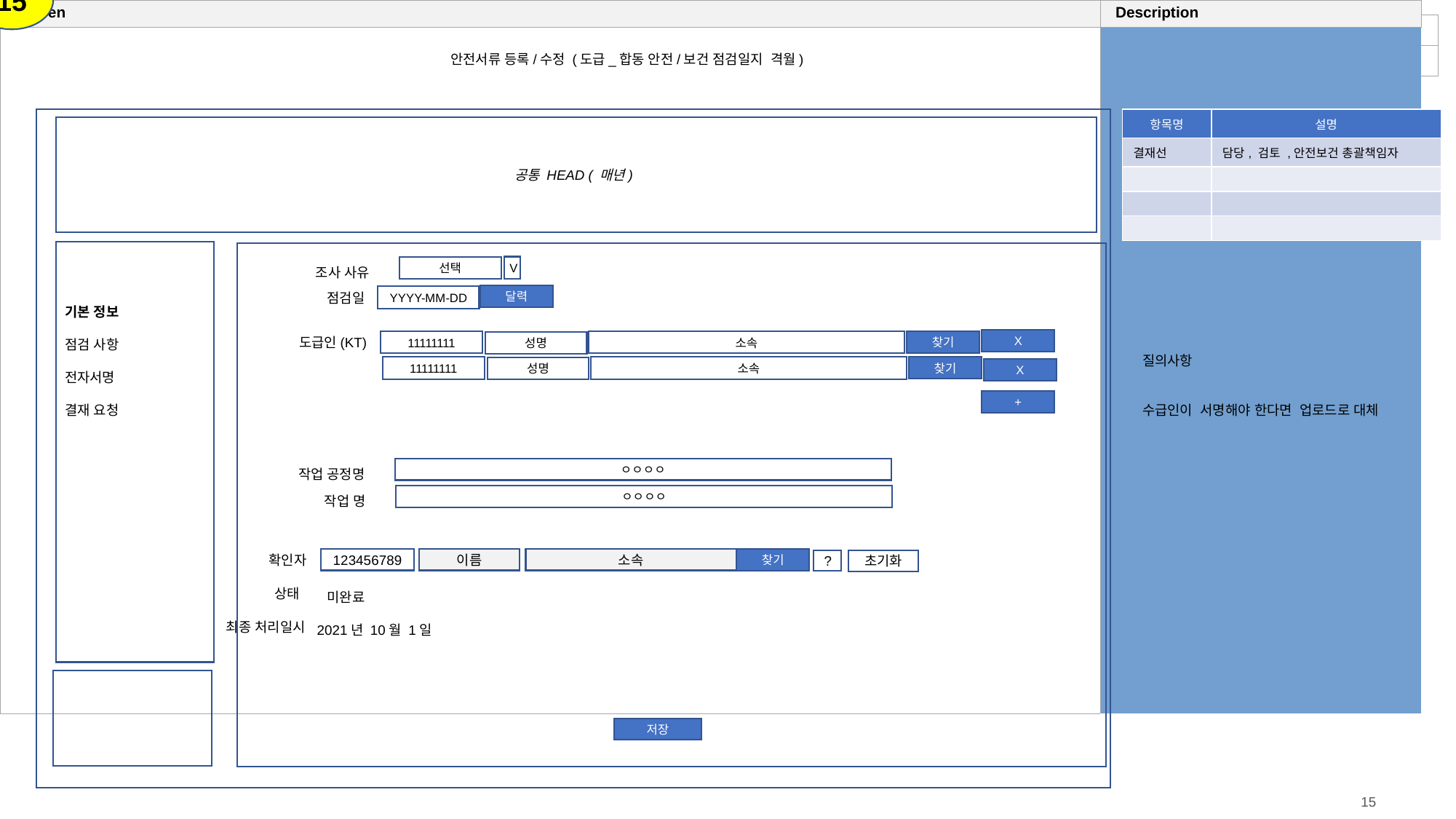

15
안전서류 등록/수정 (도급_합동 안전/보건 점검일지  격월)

| 항목명 | 설명 |
| --- | --- |
| 결재선 | 담당, 검토 ,안전보건 총괄책임자 |
|  |  |
|  |  |
|  |  |

공통 HEAD ( 매년)

V
선택
조사 사유
달력
YYYY-MM-DD
점검일
기본 정보

점검 사항

전자서명

결재 요청
X
찾기
소속
도급인(KT)
11111111
성명
질의사항

수급인이  서명해야 한다면  업로드로 대체
찾기
소속
11111111
성명
X
+
ㅇㅇㅇㅇ
작업 공정명
ㅇㅇㅇㅇ
작업 명
확인자
123456789
이름
소속
찾기
초기화
?
상태
미완료
최종 처리일시
2021년 10월 1일

저장